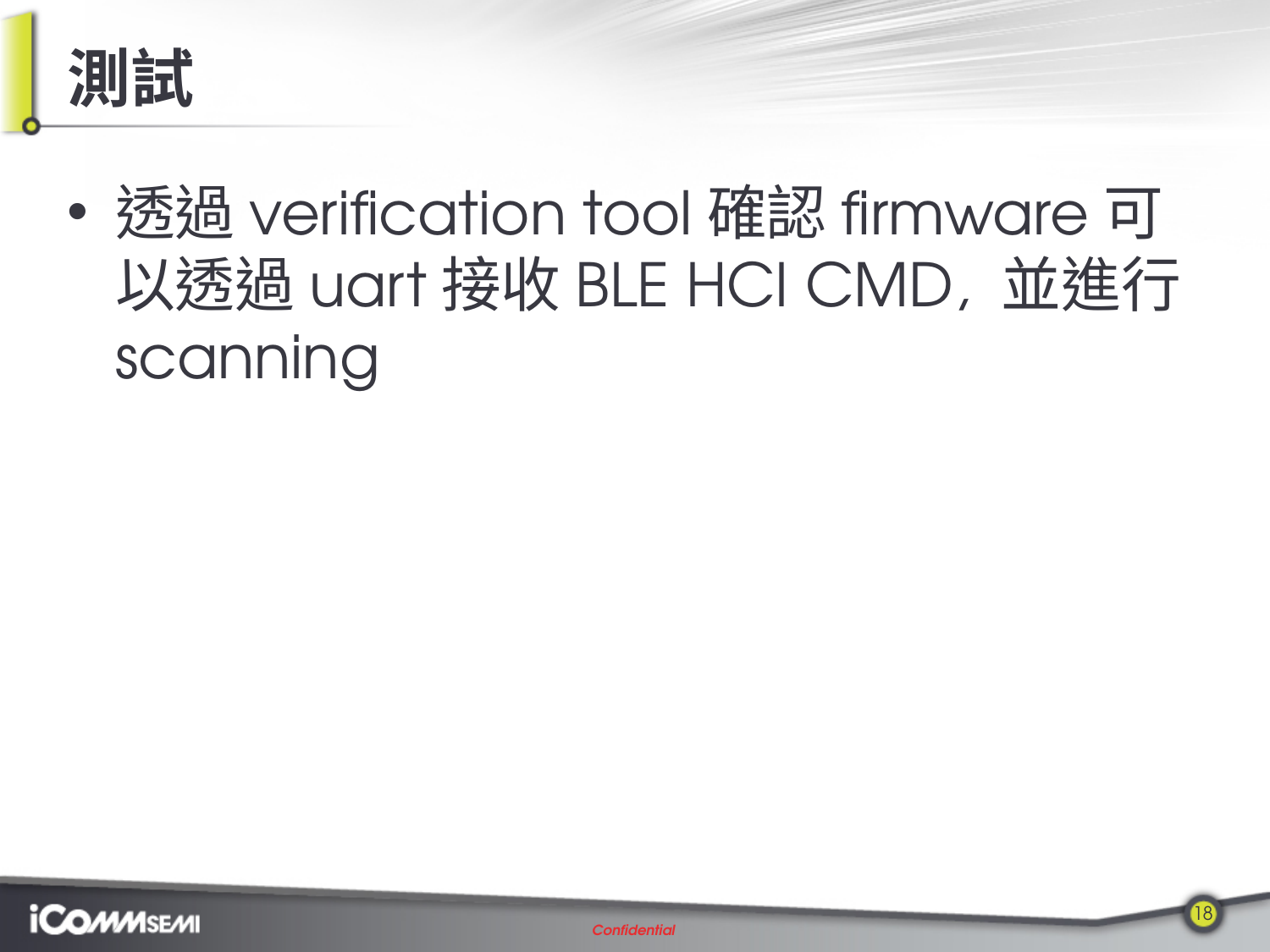

# 測試
透過verification tool確認firmware可以透過uart接收BLE HCI CMD, 並進行scanning